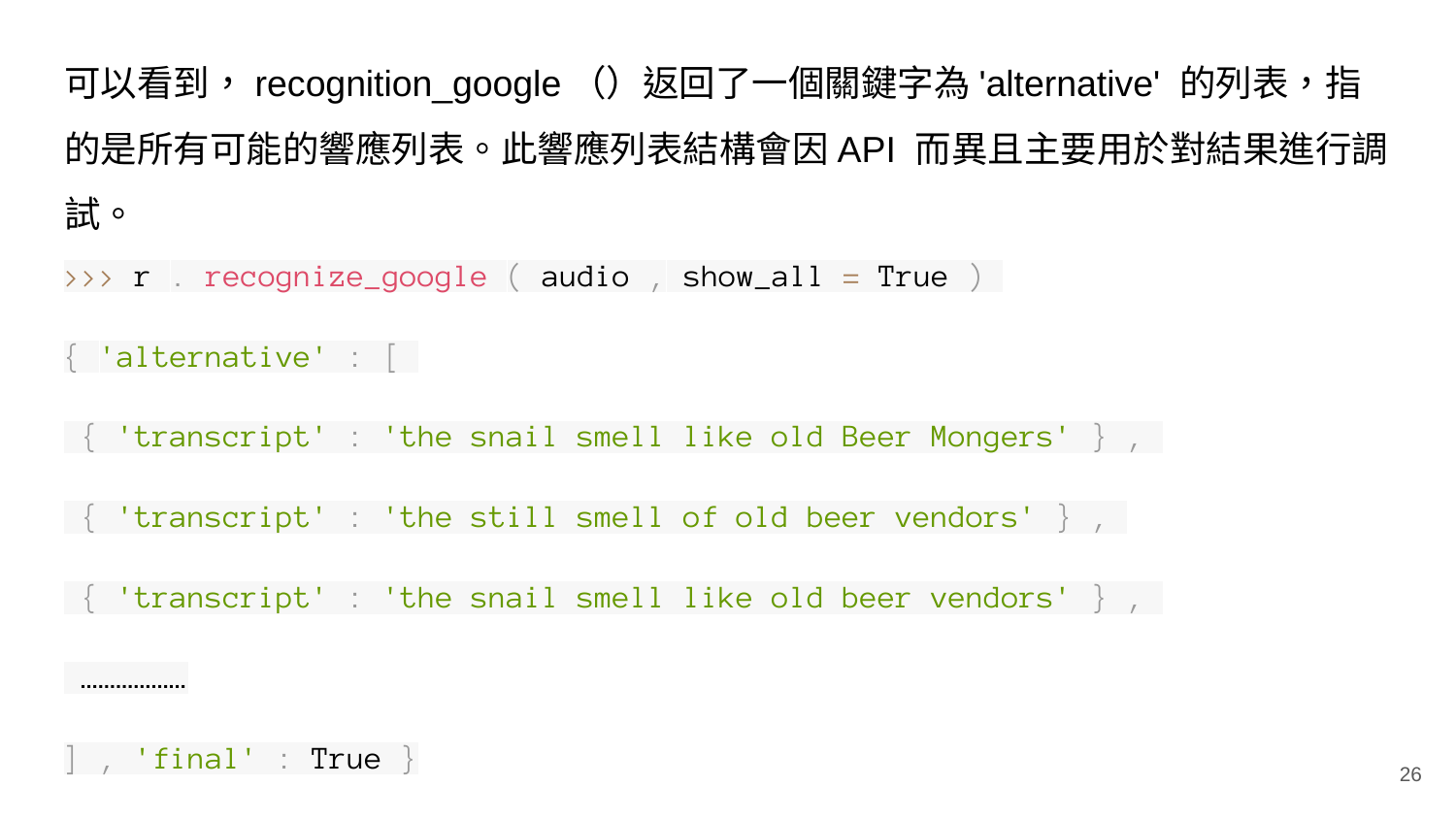

可以看到，recognition_google（）返回了一個關鍵字為'alternative' 的列表，指的是所有可能的響應列表。此響應列表結構會因API 而異且主要用於對結果進行調試。
>>> r . recognize_google ( audio , show_all = True )
{ 'alternative' : [
 { 'transcript' : 'the snail smell like old Beer Mongers' } ,
 { 'transcript' : 'the still smell of old beer vendors' } ,
 { 'transcript' : 'the snail smell like old beer vendors' } ,
 ………………
] , 'final' : True }

26